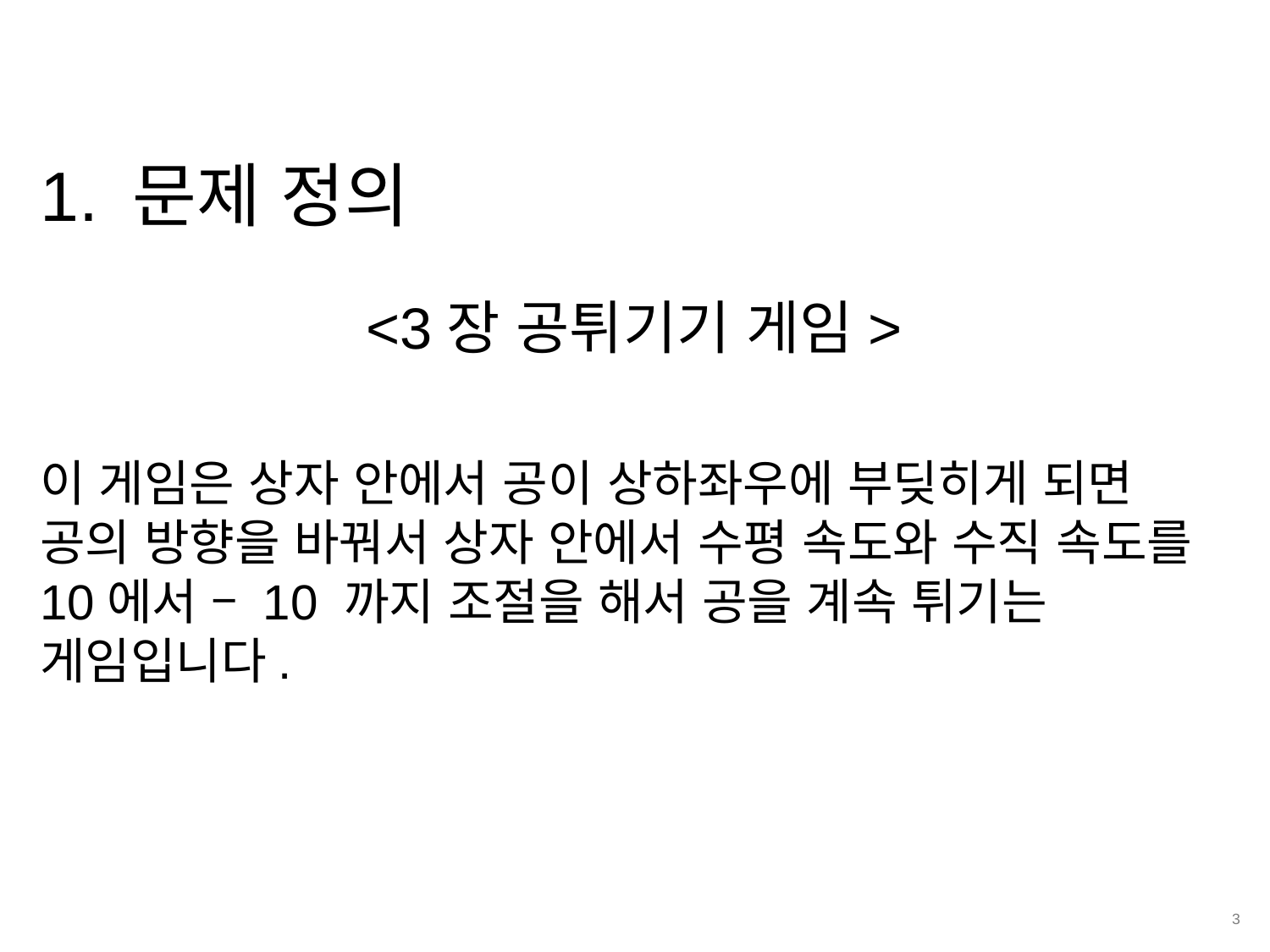

# 1. 문제 정의
<3장 공튀기기 게임>

이 게임은 상자 안에서 공이 상하좌우에 부딪히게 되면 공의 방향을 바꿔서 상자 안에서 수평 속도와 수직 속도를 10에서 – 10 까지 조절을 해서 공을 계속 튀기는 게임입니다.